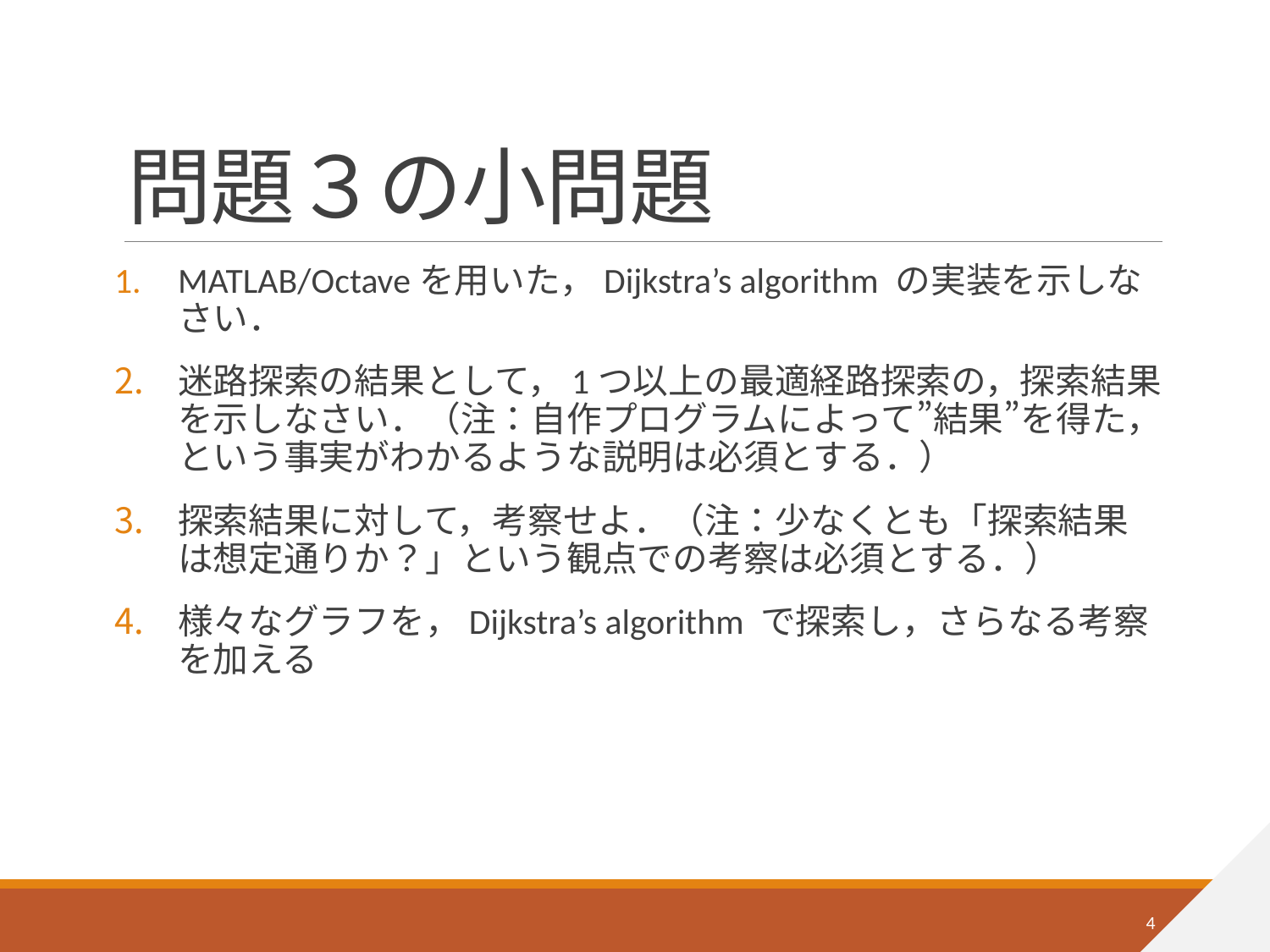

# 問題３の小問題
MATLAB/Octaveを用いた，Dijkstra’s algorithm の実装を示しなさい．
迷路探索の結果として，1つ以上の最適経路探索の，探索結果を示しなさい．（注：自作プログラムによって”結果”を得た，という事実がわかるような説明は必須とする．）
探索結果に対して，考察せよ．（注：少なくとも「探索結果は想定通りか？」という観点での考察は必須とする．）
様々なグラフを，Dijkstra’s algorithm で探索し，さらなる考察を加える
4